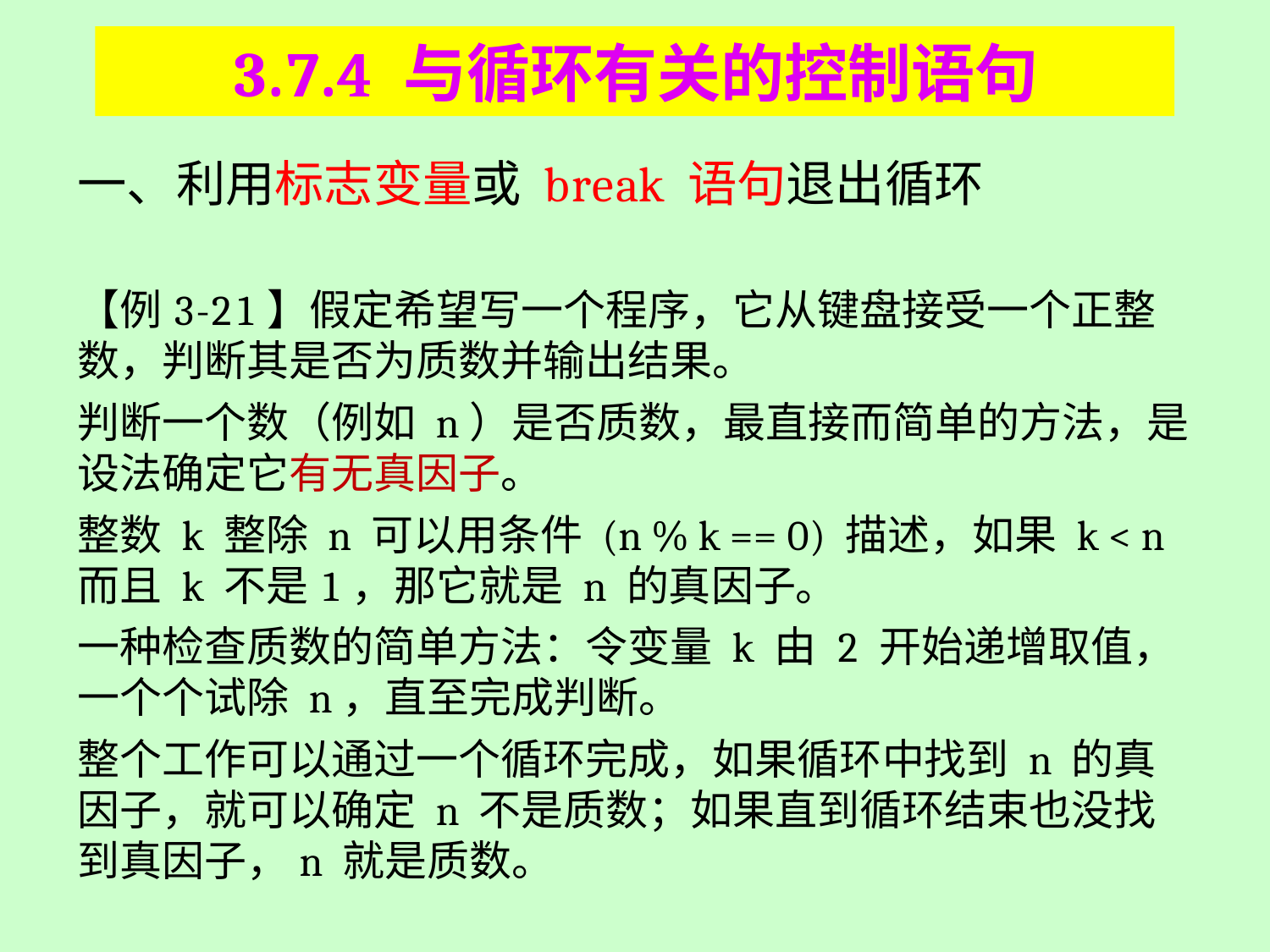

# 3.7.4 与循环有关的控制语句
一、利用标志变量或 break 语句退出循环

【例3-21】假定希望写一个程序，它从键盘接受一个正整数，判断其是否为质数并输出结果。
判断一个数（例如 n）是否质数，最直接而简单的方法，是设法确定它有无真因子。
整数 k 整除 n 可以用条件 (n % k == 0) 描述，如果 k < n 而且 k 不是1，那它就是 n 的真因子。
一种检查质数的简单方法：令变量 k 由 2 开始递增取值，一个个试除 n，直至完成判断。
整个工作可以通过一个循环完成，如果循环中找到 n 的真因子，就可以确定 n 不是质数；如果直到循环结束也没找到真因子，n 就是质数。
70